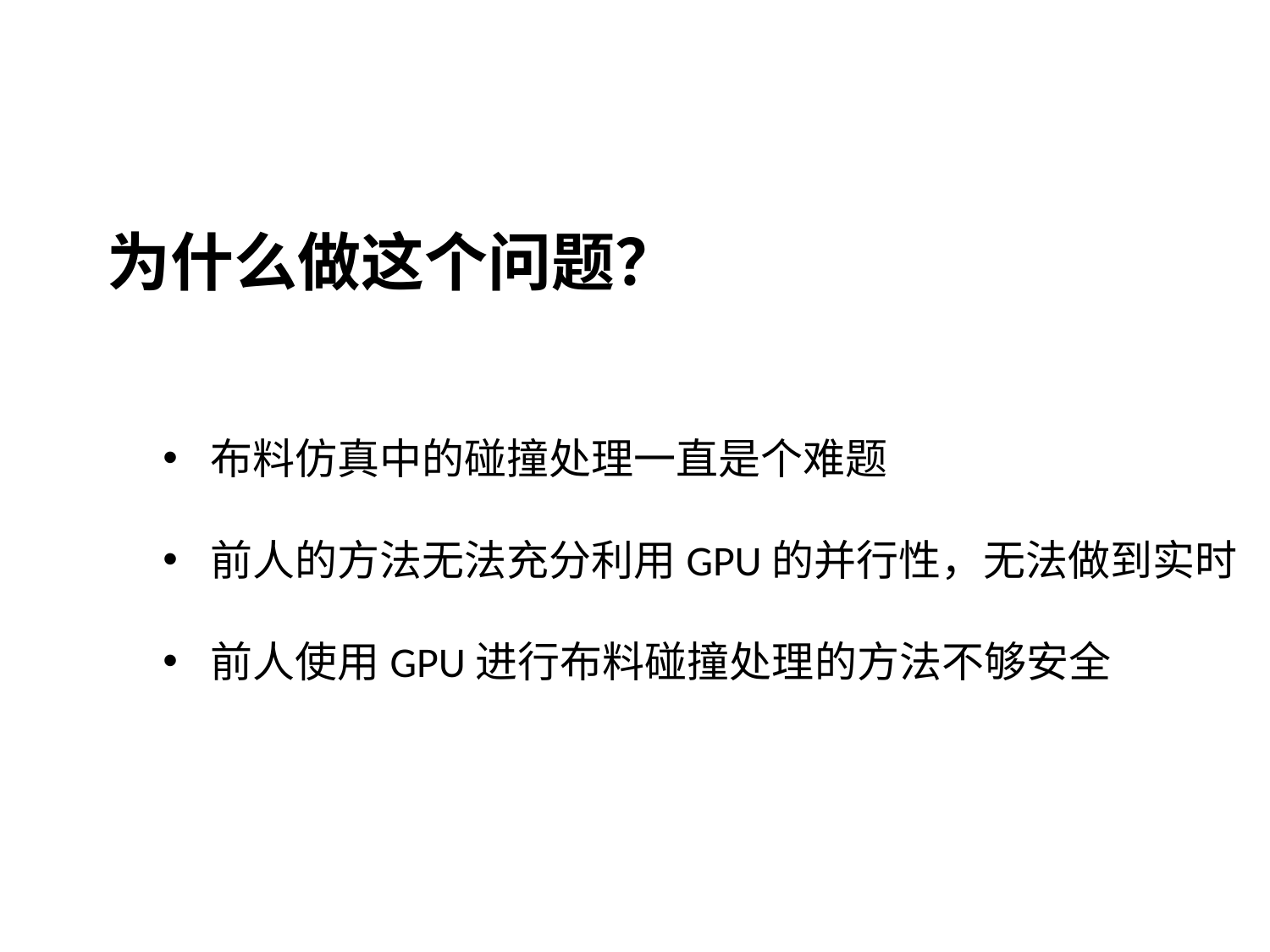

为什么做这个问题？
布料仿真中的碰撞处理一直是个难题

前人的方法无法充分利用GPU的并行性，无法做到实时

前人使用GPU进行布料碰撞处理的方法不够安全